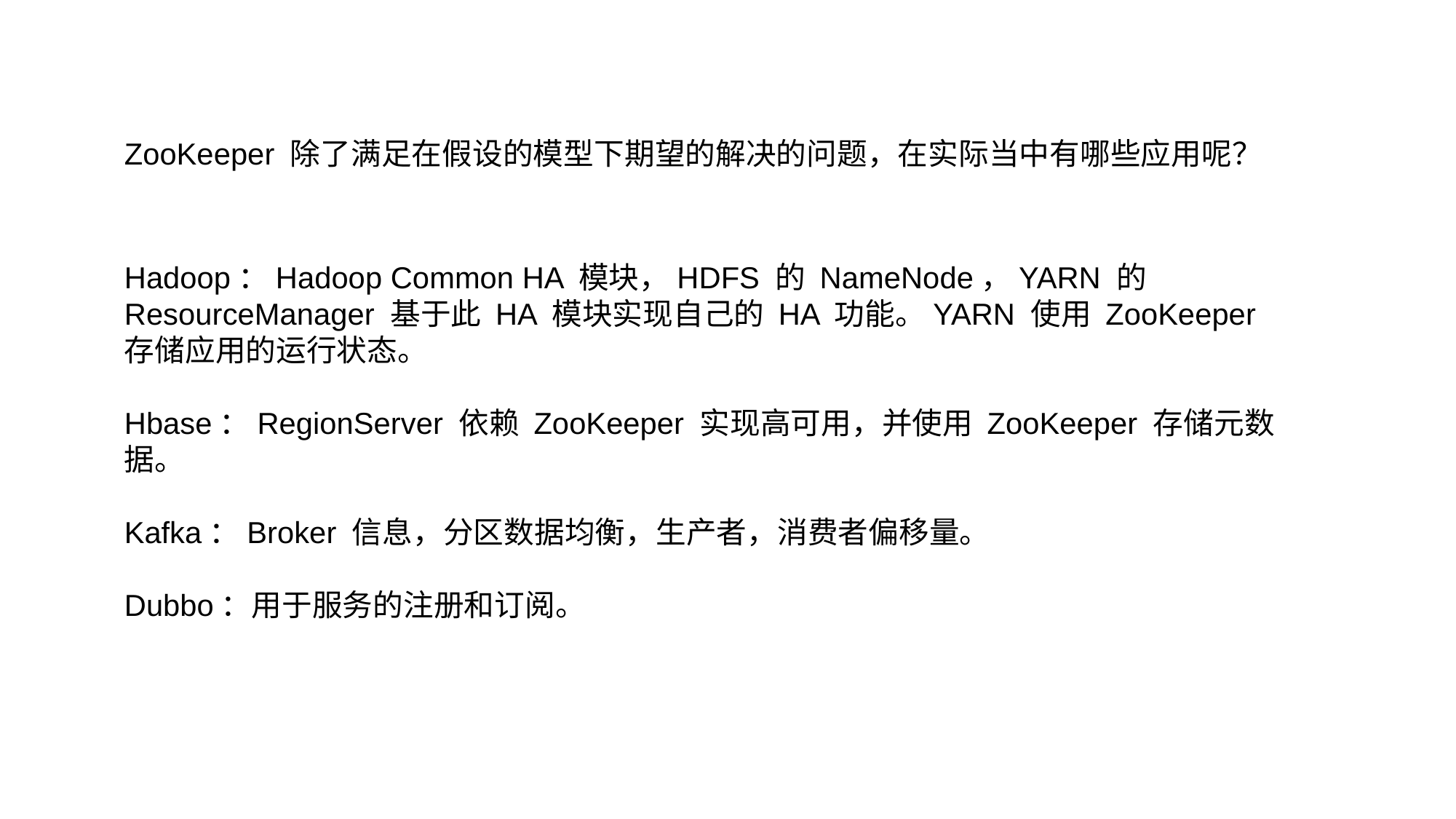

ZooKeeper 除了满足在假设的模型下期望的解决的问题，在实际当中有哪些应用呢？
Hadoop：Hadoop Common HA 模块，HDFS 的 NameNode，YARN 的 ResourceManager 基于此 HA 模块实现自己的 HA 功能。YARN 使用 ZooKeeper 存储应用的运行状态。

Hbase：RegionServer 依赖 ZooKeeper 实现高可用，并使用 ZooKeeper 存储元数据。

Kafka：Broker 信息，分区数据均衡，生产者，消费者偏移量。

Dubbo：用于服务的注册和订阅。